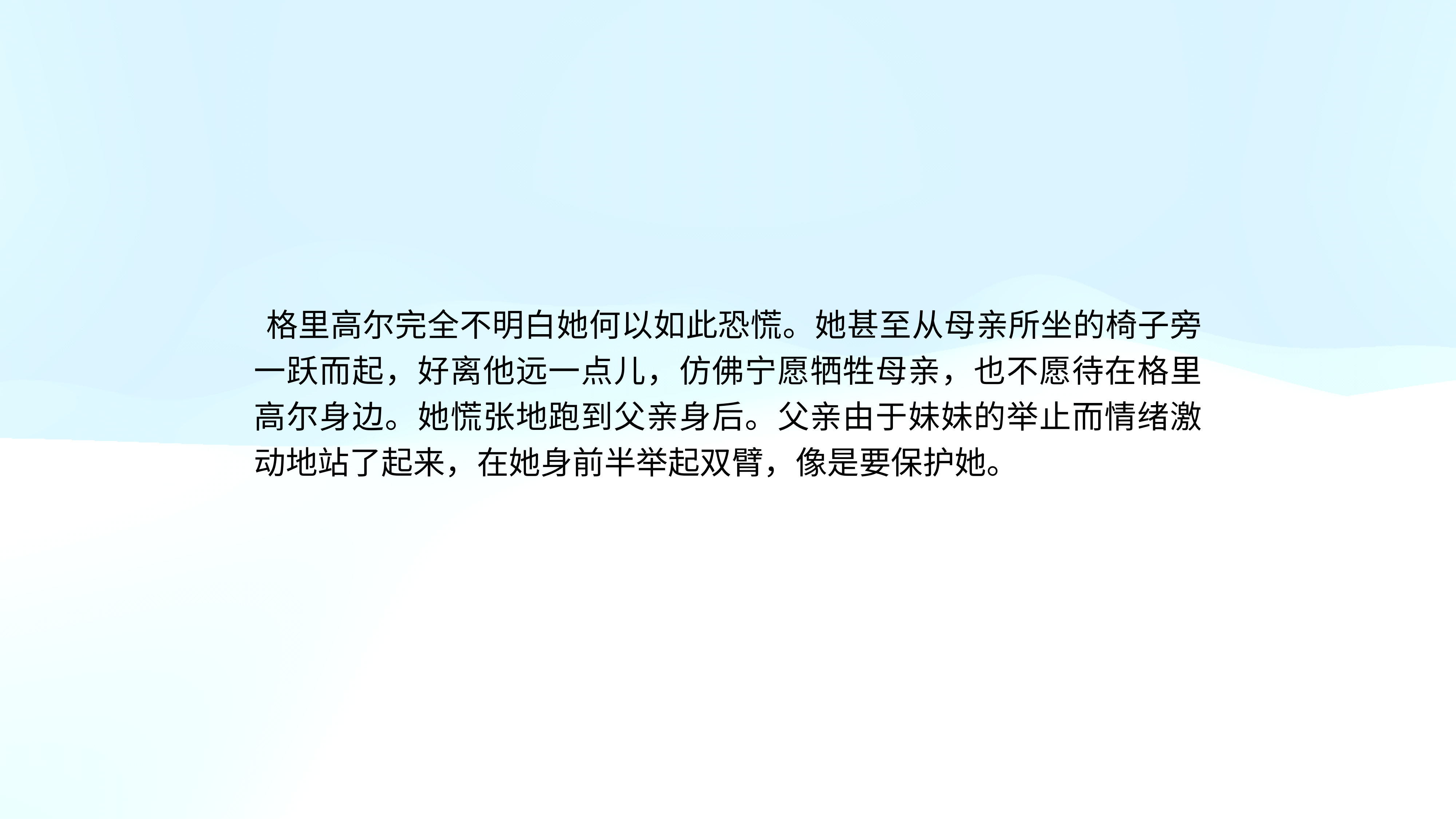

格里高尔完全不明白她何以如此恐慌。她甚至从母亲所坐的椅子旁一跃而起，好离他远一点儿，仿佛宁愿牺牲母亲，也不愿待在格里高尔身边。她慌张地跑到父亲身后。父亲由于妹妹的举止而情绪激动地站了起来，在她身前半举起双臂，像是要保护她。